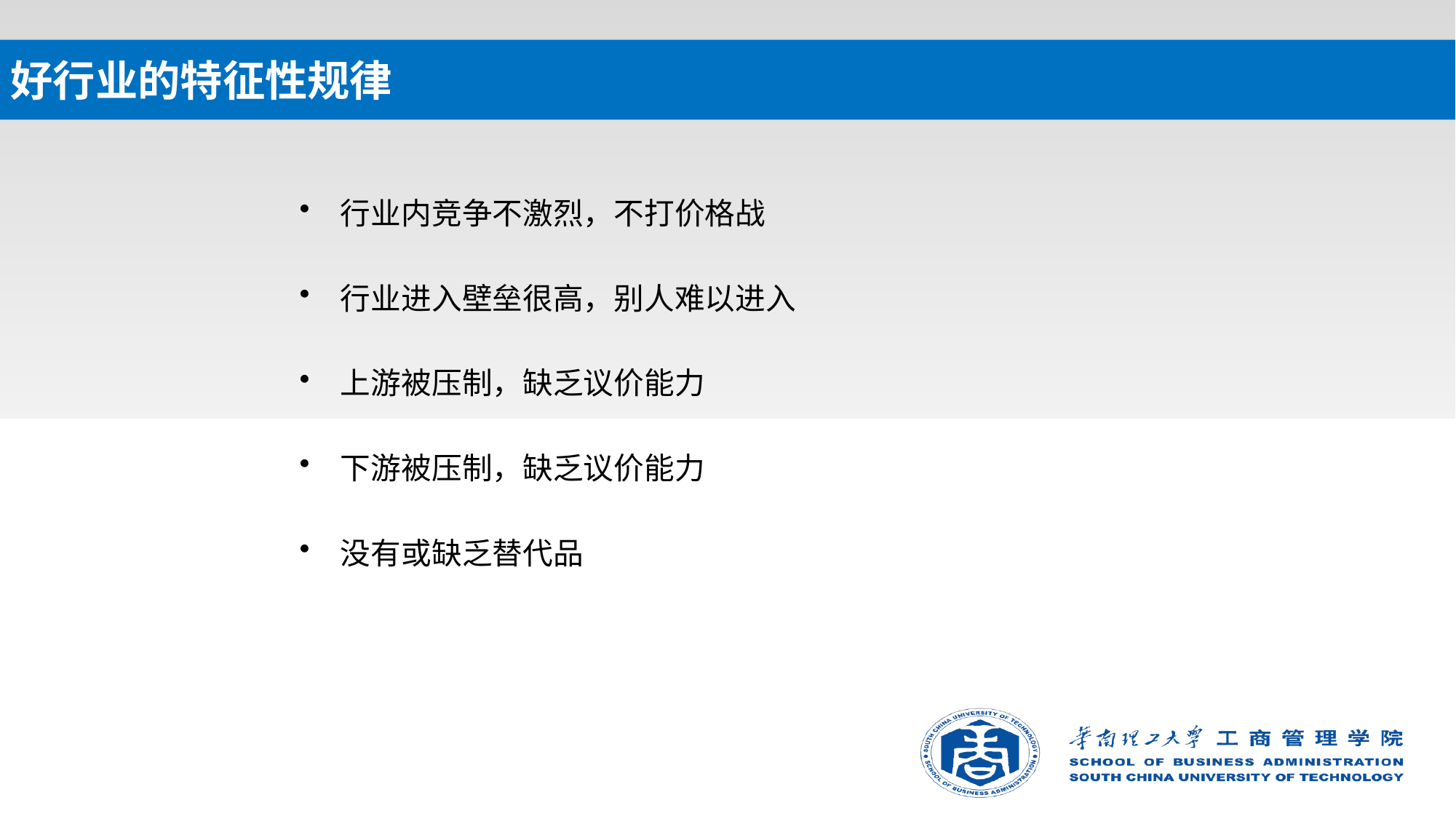

# 好行业的特征性规律
行业内竞争不激烈，不打价格战

行业进入壁垒很高，别人难以进入

上游被压制，缺乏议价能力

下游被压制，缺乏议价能力

没有或缺乏替代品